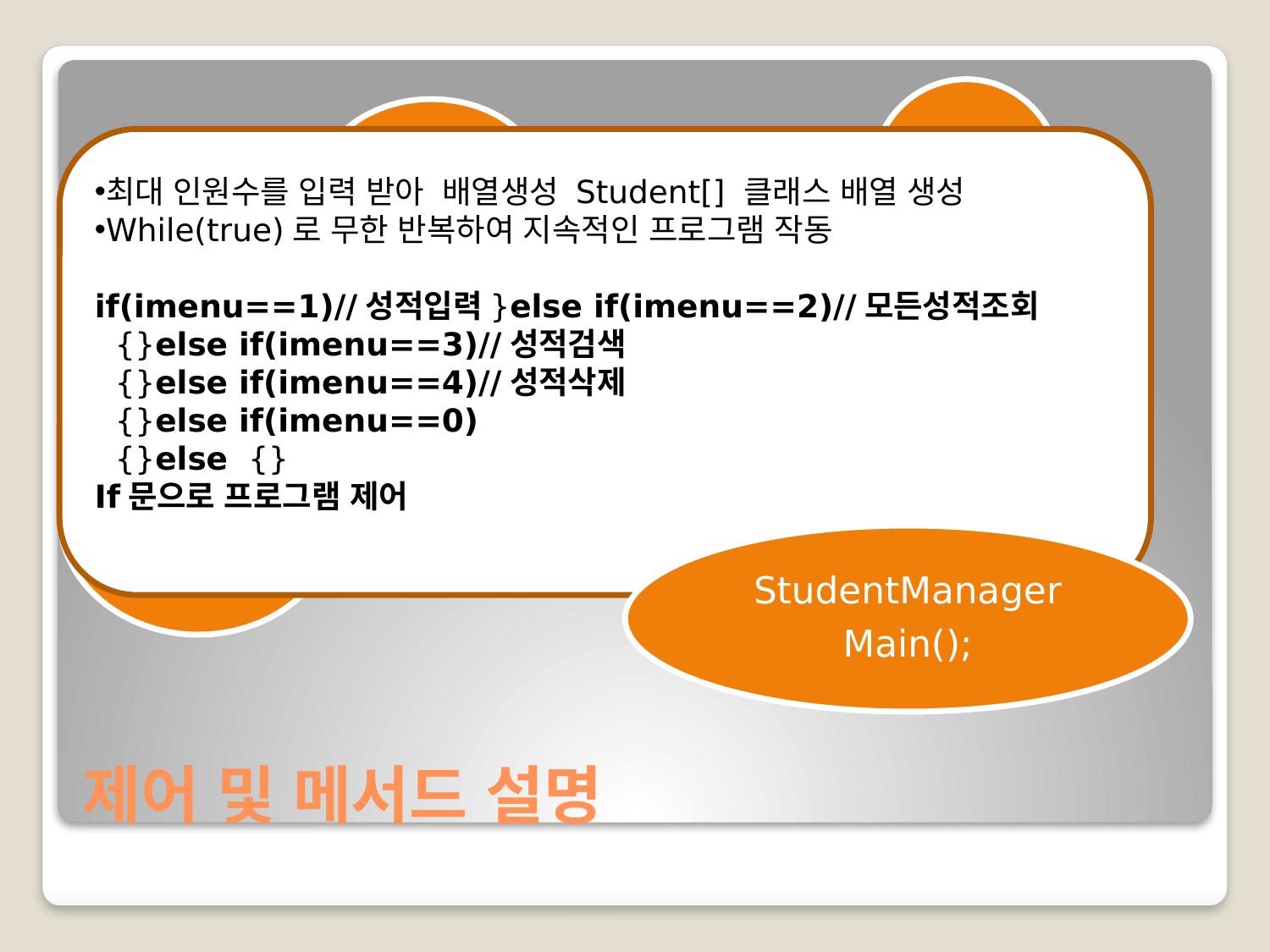

Ordersort

Student
최대 인원수를 입력 받아  배열생성 Student[] 클래스 배열 생성
While(true)로 무한 반복하여 지속적인 프로그램 작동

if(imenu==1)//성적입력}else if(imenu==2)//모든성적조회
  {}else if(imenu==3)//성적검색
  {}else if(imenu==4)//성적삭제
  {}else if(imenu==0)
  {}else  {}
If문으로 프로그램 제어
  {

Input
information

StudentManager
Main();
# 제어 및 메서드 설명